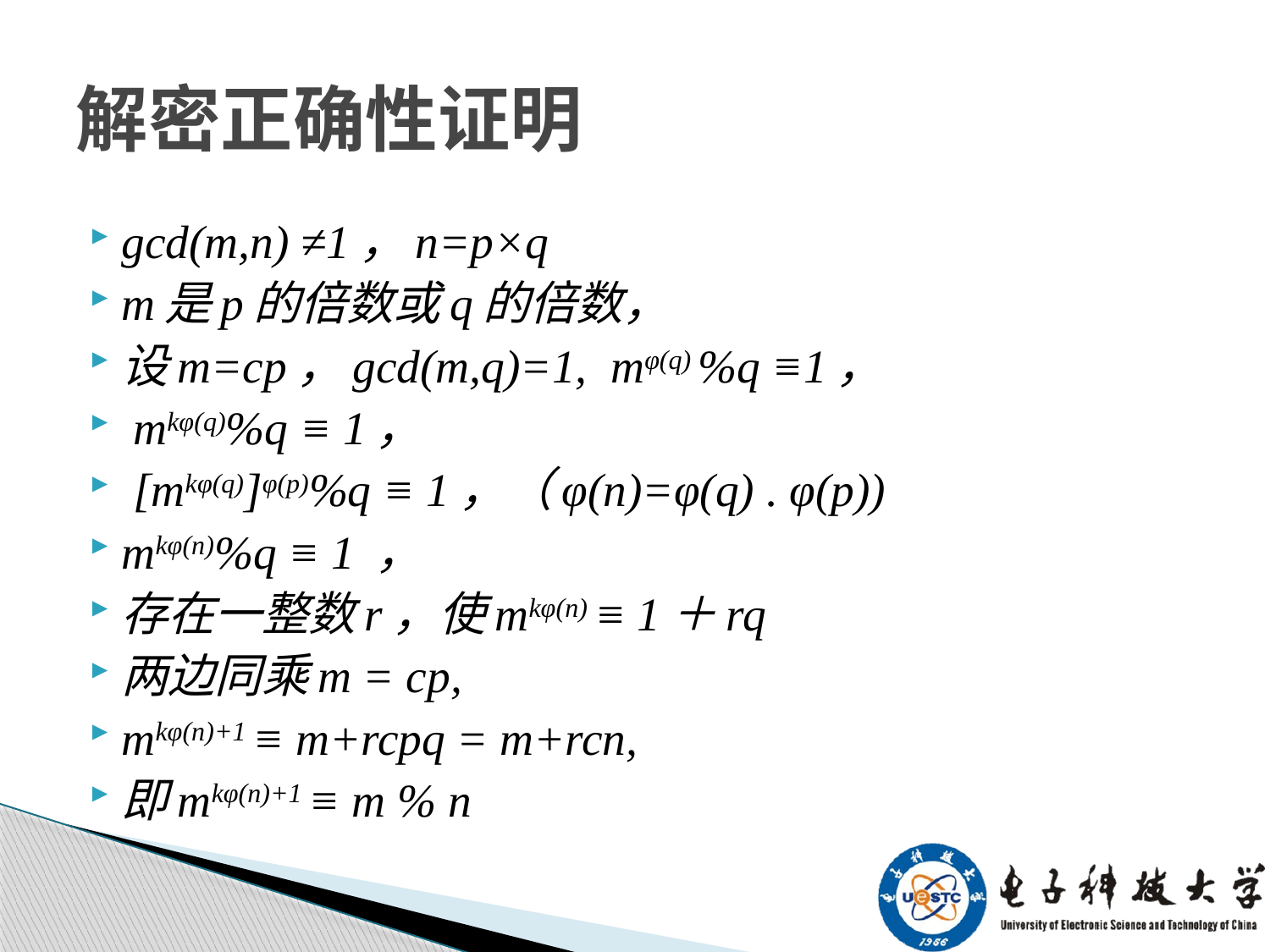

# 解密正确性证明
gcd(m,n) ≠1，n=p×q
m是p的倍数或q的倍数，
设m=cp，gcd(m,q)=1,  mφ(q) %q ≡1，
 mkφ(q)%q ≡ 1，
 [mkφ(q)]φ(p)%q ≡ 1，（φ(n)=φ(q) . φ(p))
mkφ(n)%q ≡ 1 ，
存在一整数r，使mkφ(n) ≡ 1＋rq
两边同乘m = cp,
mkφ(n)+1 ≡ m+rcpq = m+rcn,
即mkφ(n)+1 ≡ m % n
177